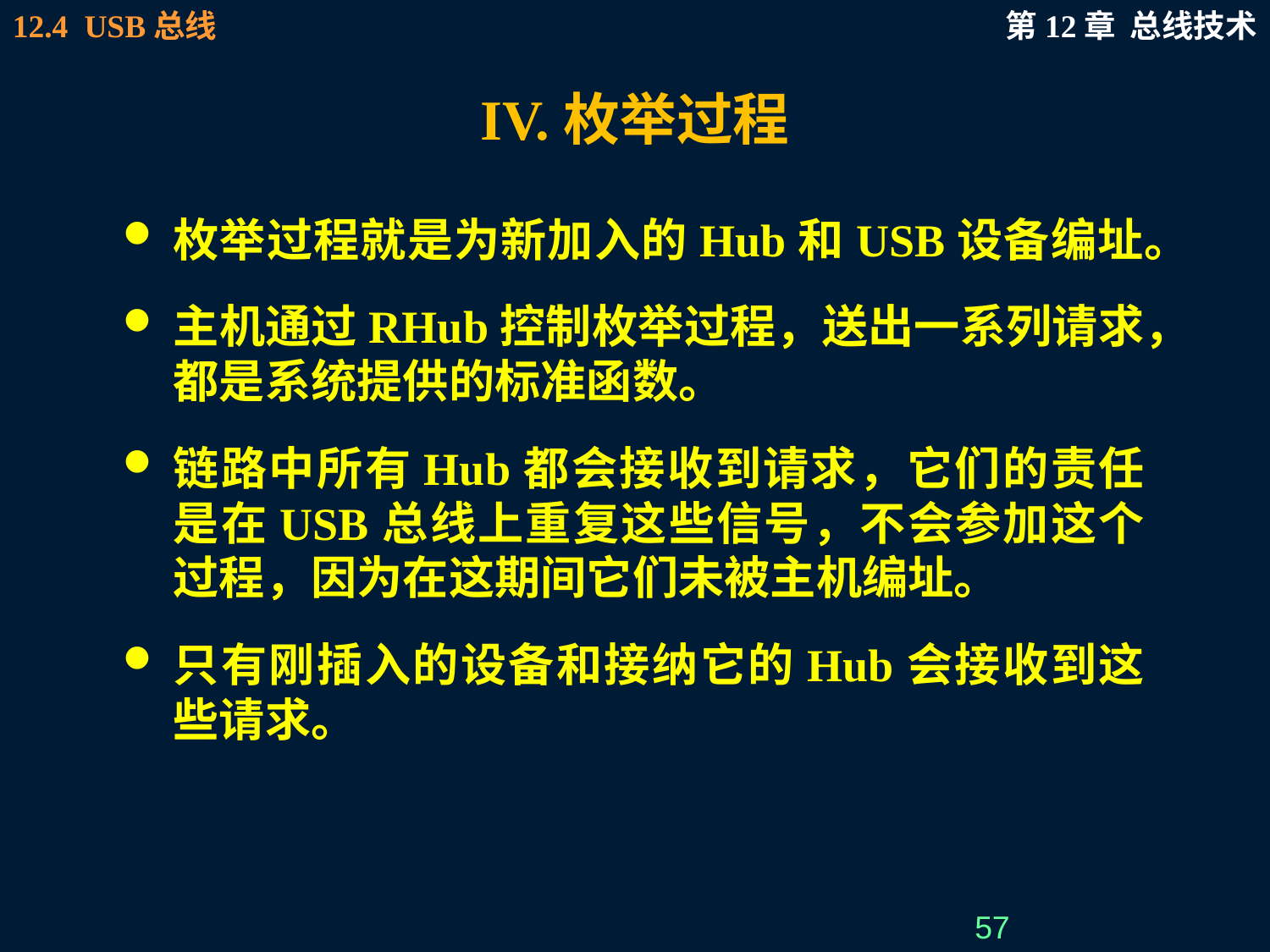

# IV.枚举过程
枚举过程就是为新加入的Hub和USB设备编址。
主机通过RHub控制枚举过程，送出一系列请求，都是系统提供的标准函数。
链路中所有Hub都会接收到请求，它们的责任是在USB总线上重复这些信号，不会参加这个过程，因为在这期间它们未被主机编址。
只有刚插入的设备和接纳它的Hub会接收到这些请求。